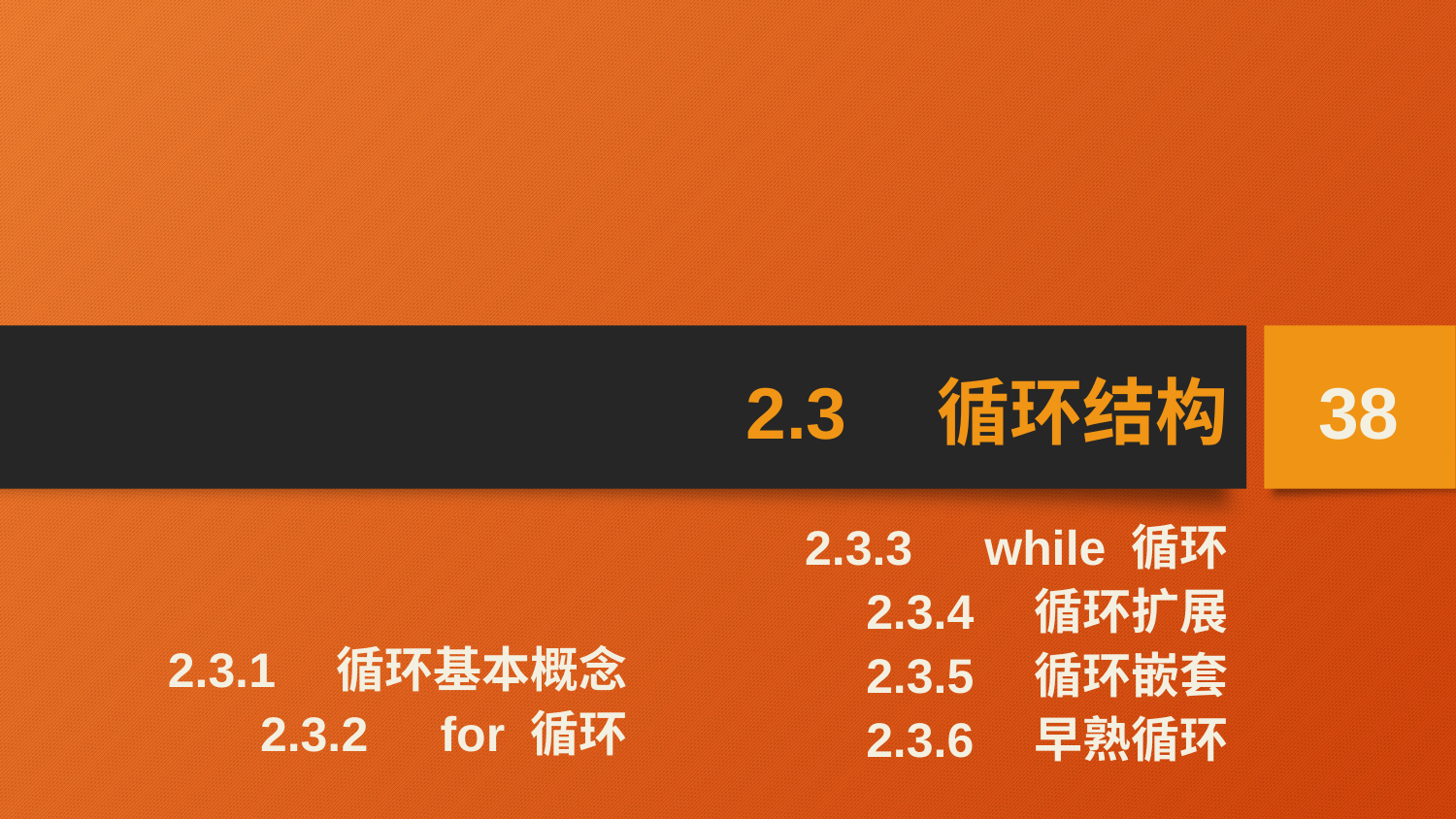

# 2.3　循环结构
38

2.3.1　循环基本概念
2.3.2　for 循环
2.3.3　while 循环
2.3.4　循环扩展
2.3.5　循环嵌套
2.3.6　早熟循环